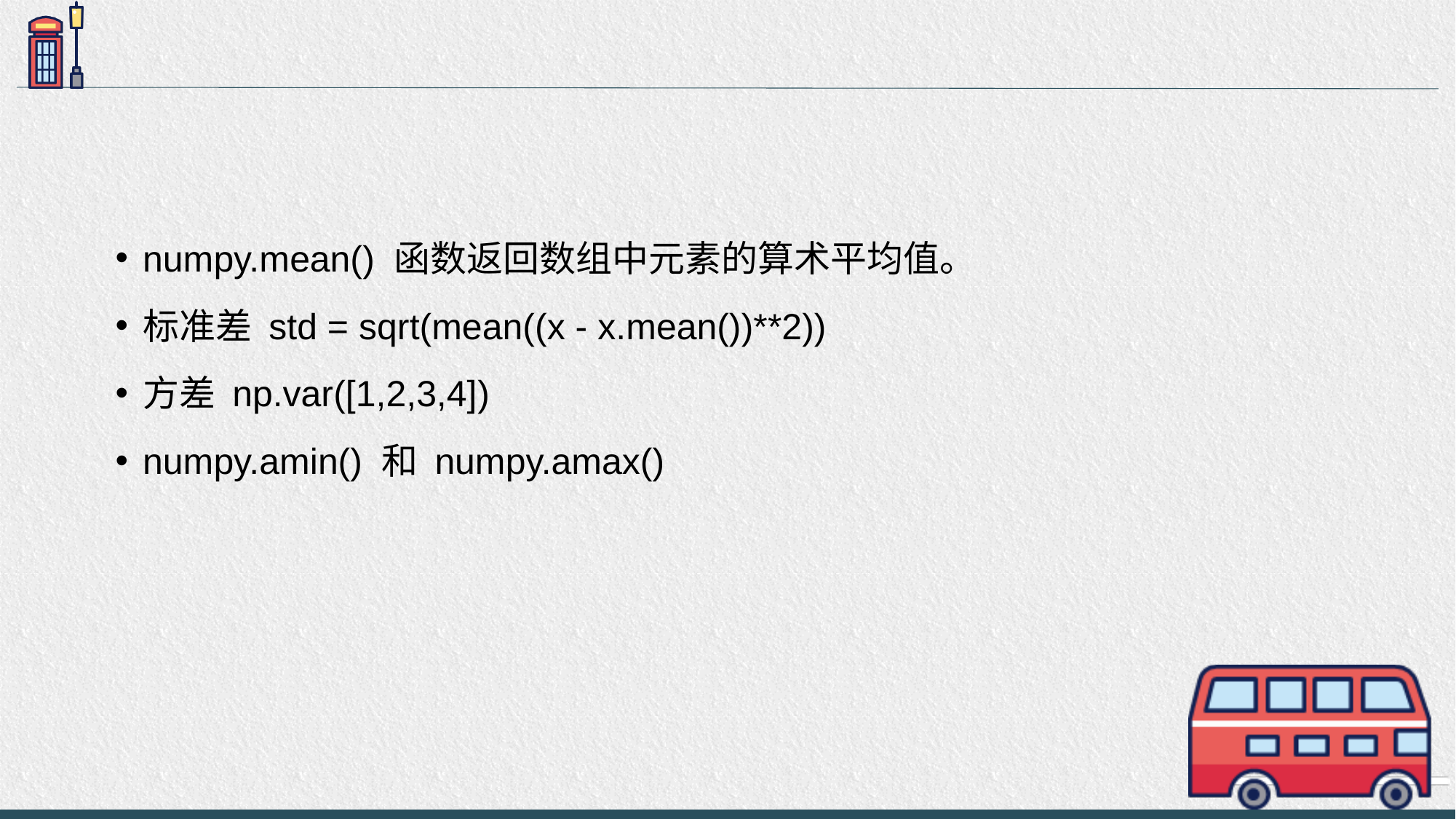

#
numpy.mean() 函数返回数组中元素的算术平均值。
标准差 std = sqrt(mean((x - x.mean())**2))
方差 np.var([1,2,3,4])
numpy.amin() 和 numpy.amax()